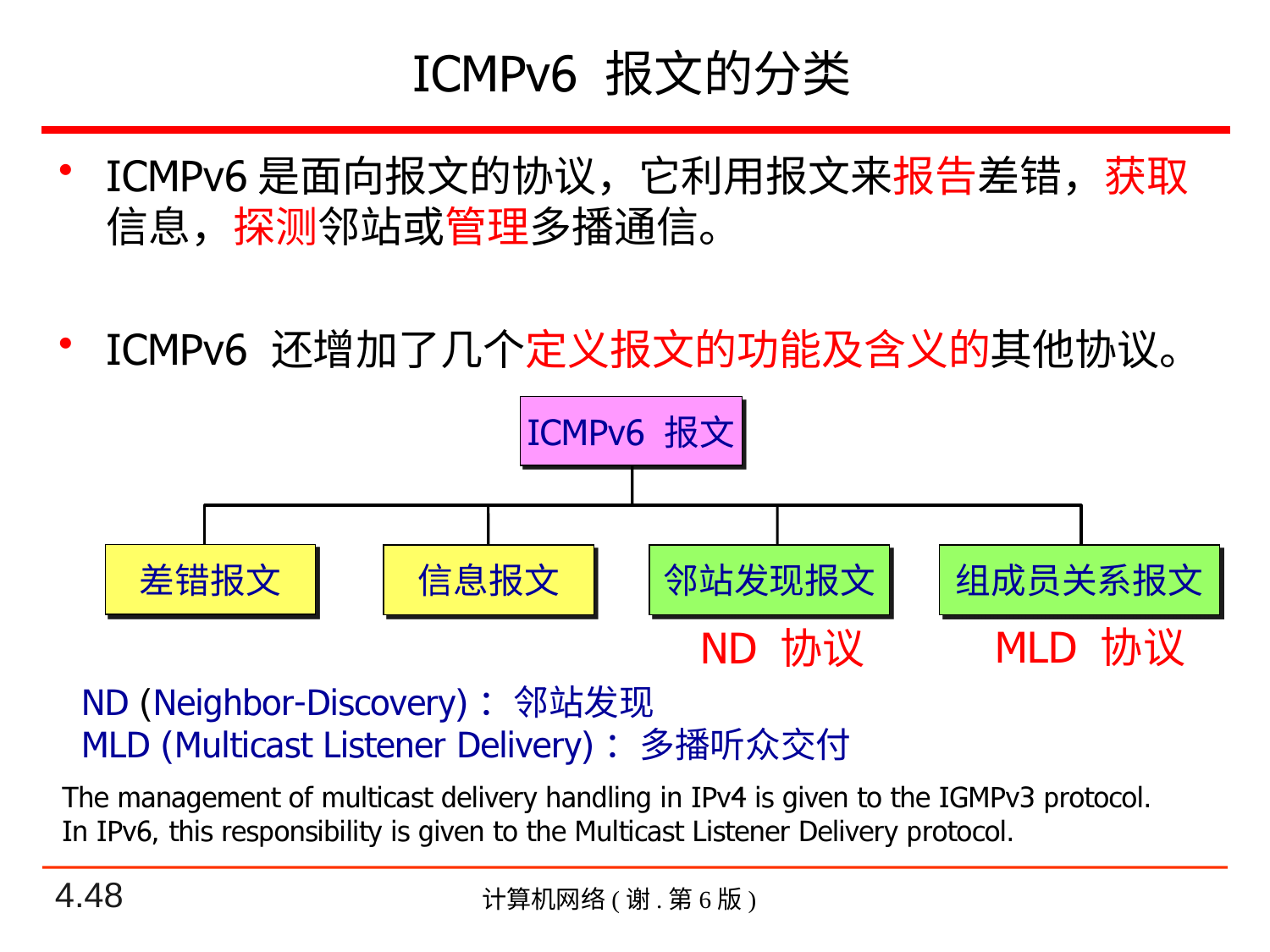

# ICMPv6 报文的分类
ICMPv6是面向报文的协议，它利用报文来报告差错，获取信息，探测邻站或管理多播通信。

ICMPv6 还增加了几个定义报文的功能及含义的其他协议。
ICMPv6 报文

差错报文
信息报文
邻站发现报文
组成员关系报文
MLD 协议
ND 协议
ND (Neighbor-Discovery)：邻站发现
MLD (Multicast Listener Delivery)：多播听众交付
The management of multicast delivery handling in IPv4 is given to the IGMPv3 protocol.
In IPv6, this responsibility is given to the Multicast Listener Delivery protocol.